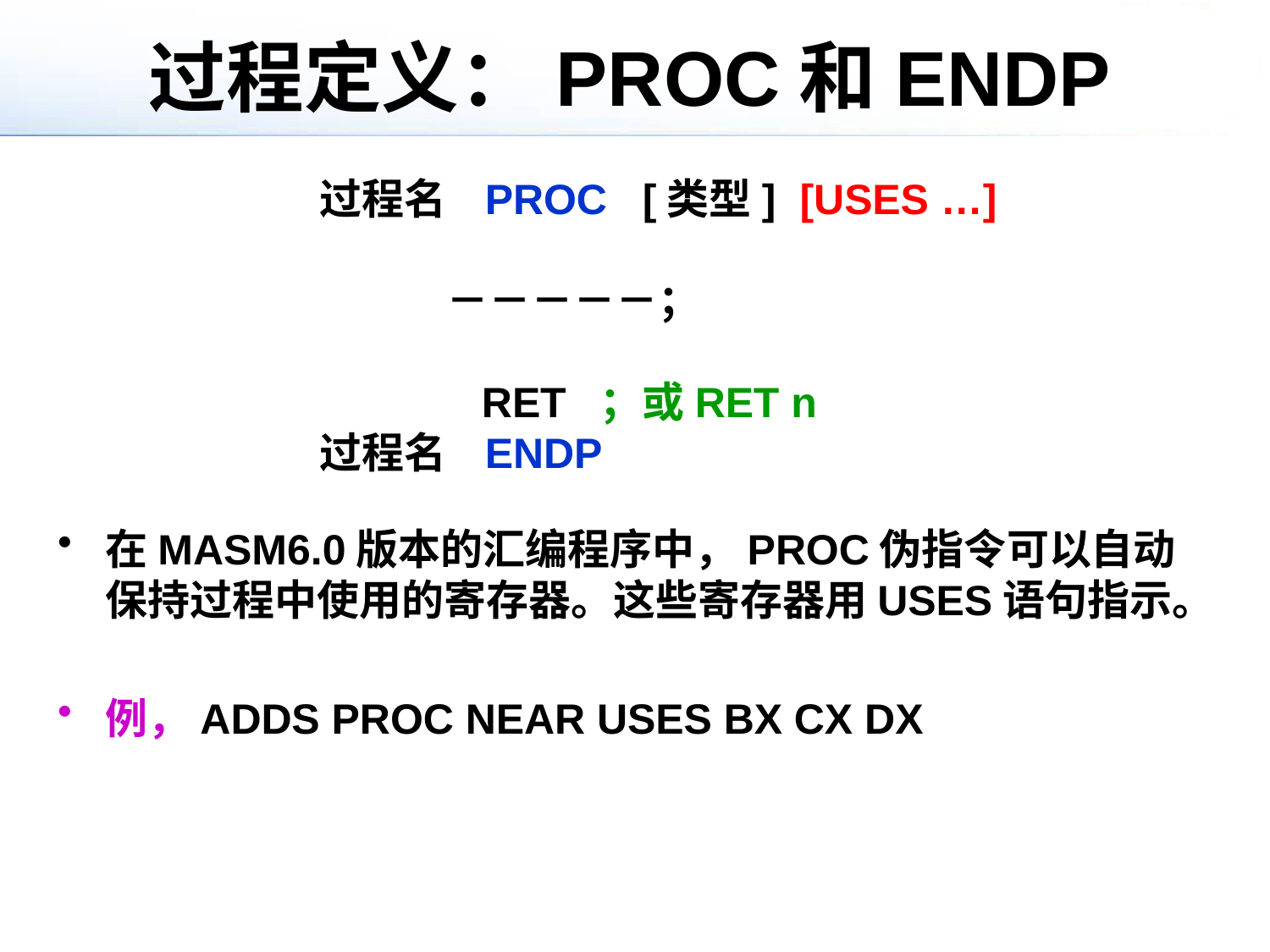

# 过程定义：PROC和ENDP
过程名   PROC   [类型]  [USES …]

	－－－－－；

	   RET  ；或RET n
过程名   ENDP
在MASM6.0版本的汇编程序中，PROC伪指令可以自动保持过程中使用的寄存器。这些寄存器用USES语句指示。

例，ADDS PROC NEAR USES BX CX DX